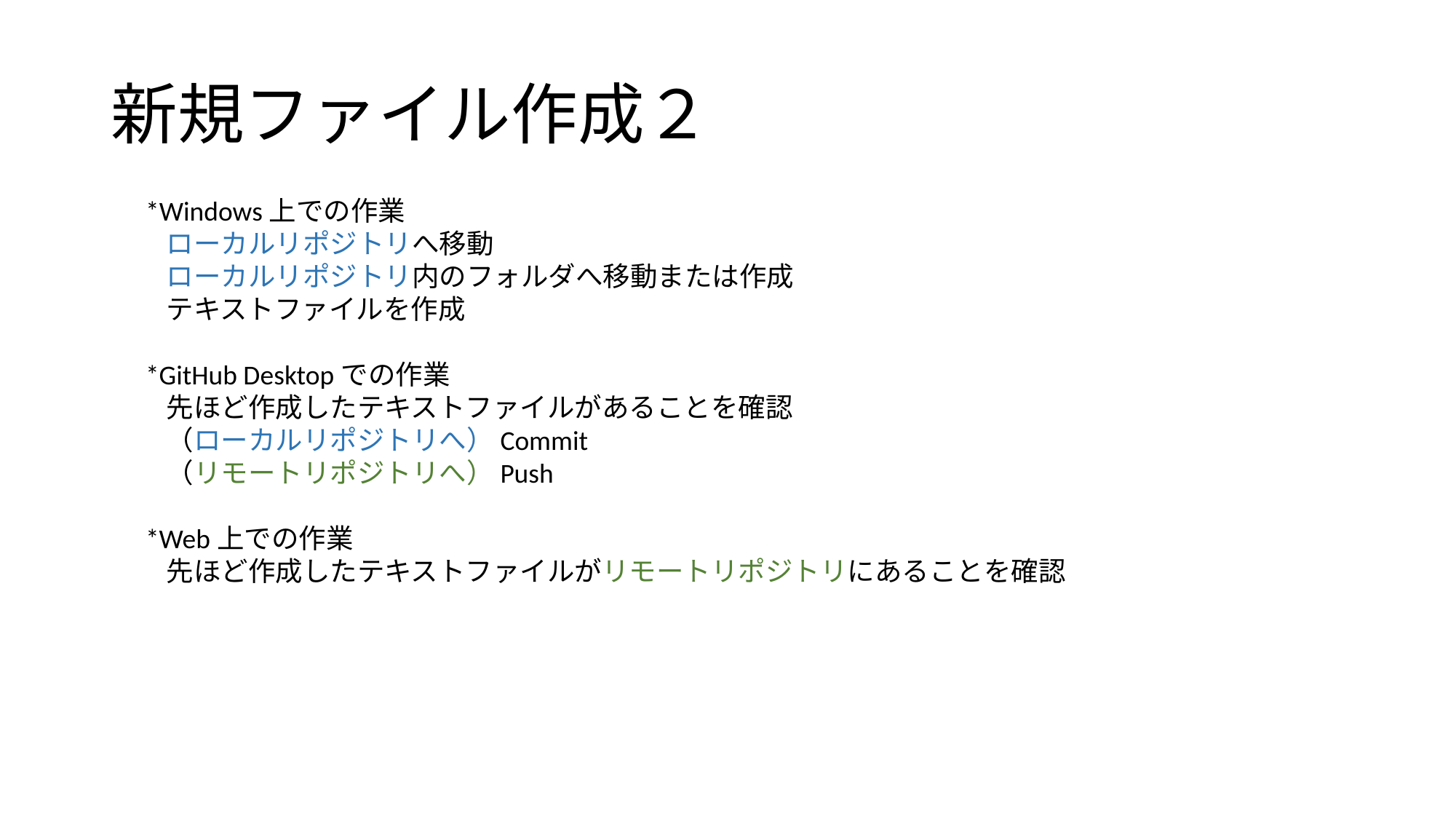

# 新規ファイル作成２
　*Windows上での作業
　　ローカルリポジトリへ移動
　　ローカルリポジトリ内のフォルダへ移動または作成
　　テキストファイルを作成

　*GitHub Desktopでの作業
　　先ほど作成したテキストファイルがあることを確認
　　（ローカルリポジトリへ）Commit
　　（リモートリポジトリへ）Push

　*Web上での作業
　　先ほど作成したテキストファイルがリモートリポジトリにあることを確認